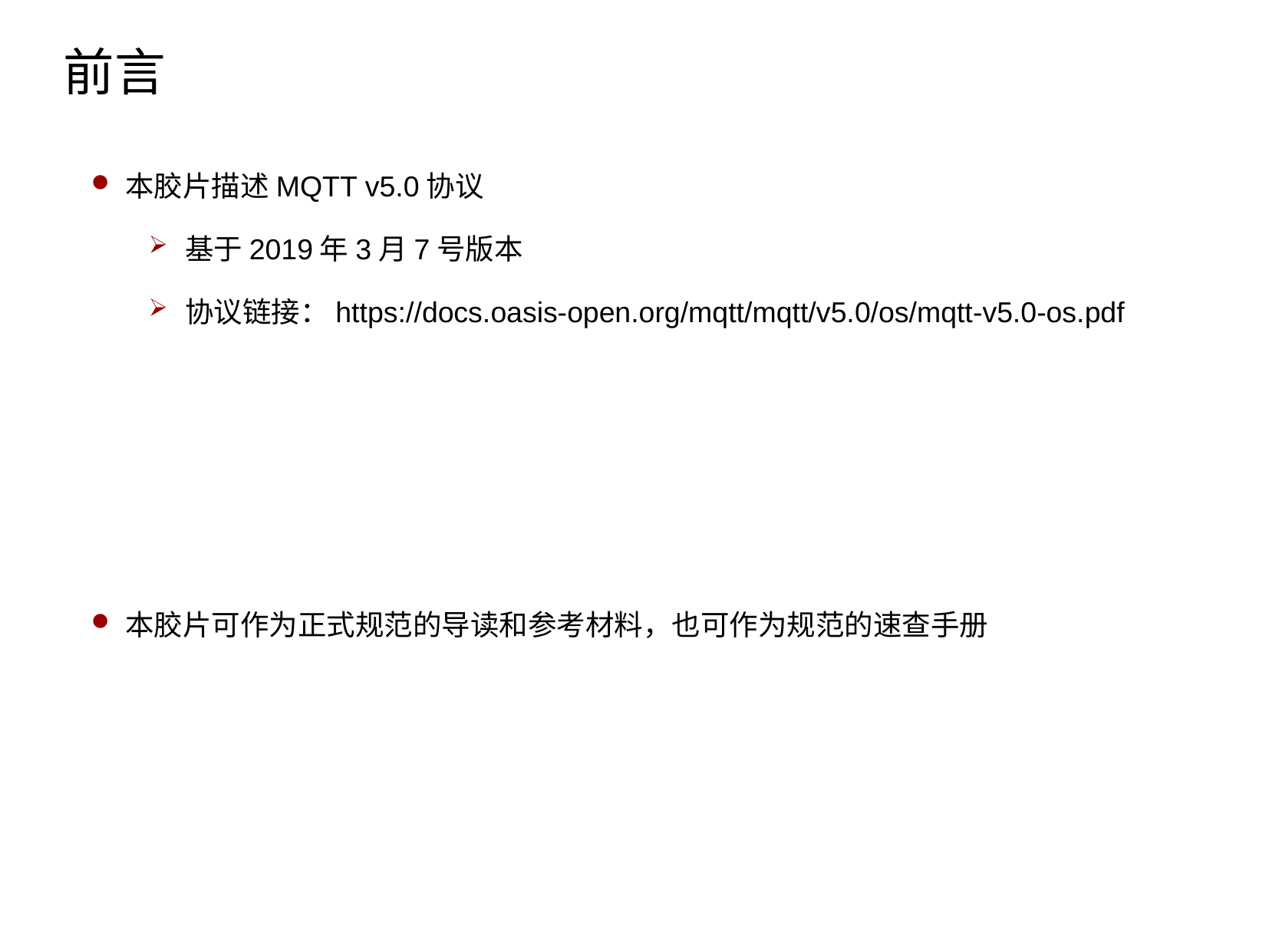

前言
本胶片描述MQTT v5.0协议
基于2019年3月7号版本
协议链接：https://docs.oasis-open.org/mqtt/mqtt/v5.0/os/mqtt-v5.0-os.pdf

本胶片可作为正式规范的导读和参考材料，也可作为规范的速查手册